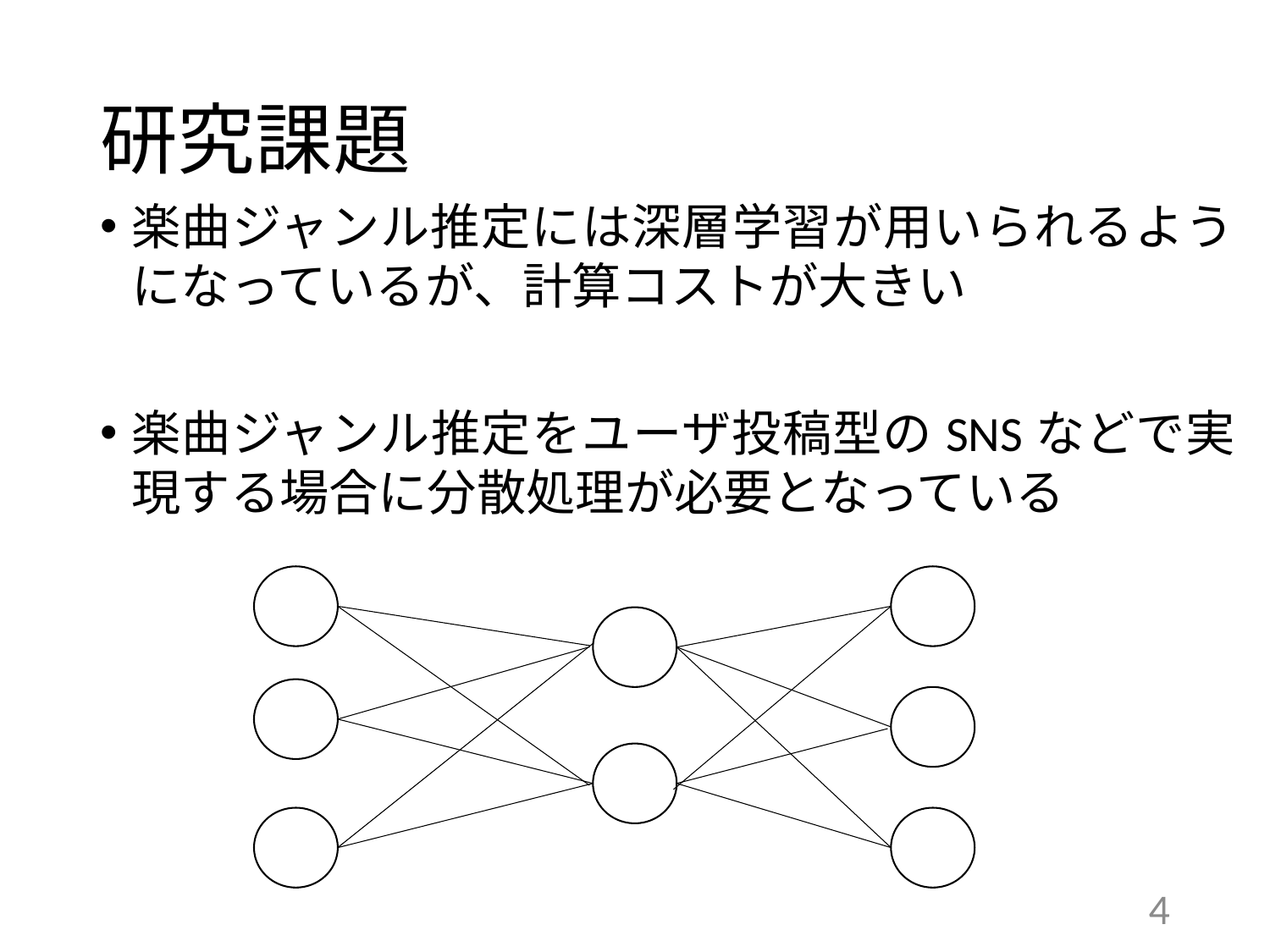

# 研究課題
楽曲ジャンル推定には深層学習が用いられるようになっているが、計算コストが大きい

楽曲ジャンル推定をユーザ投稿型のSNSなどで実現する場合に分散処理が必要となっている

4